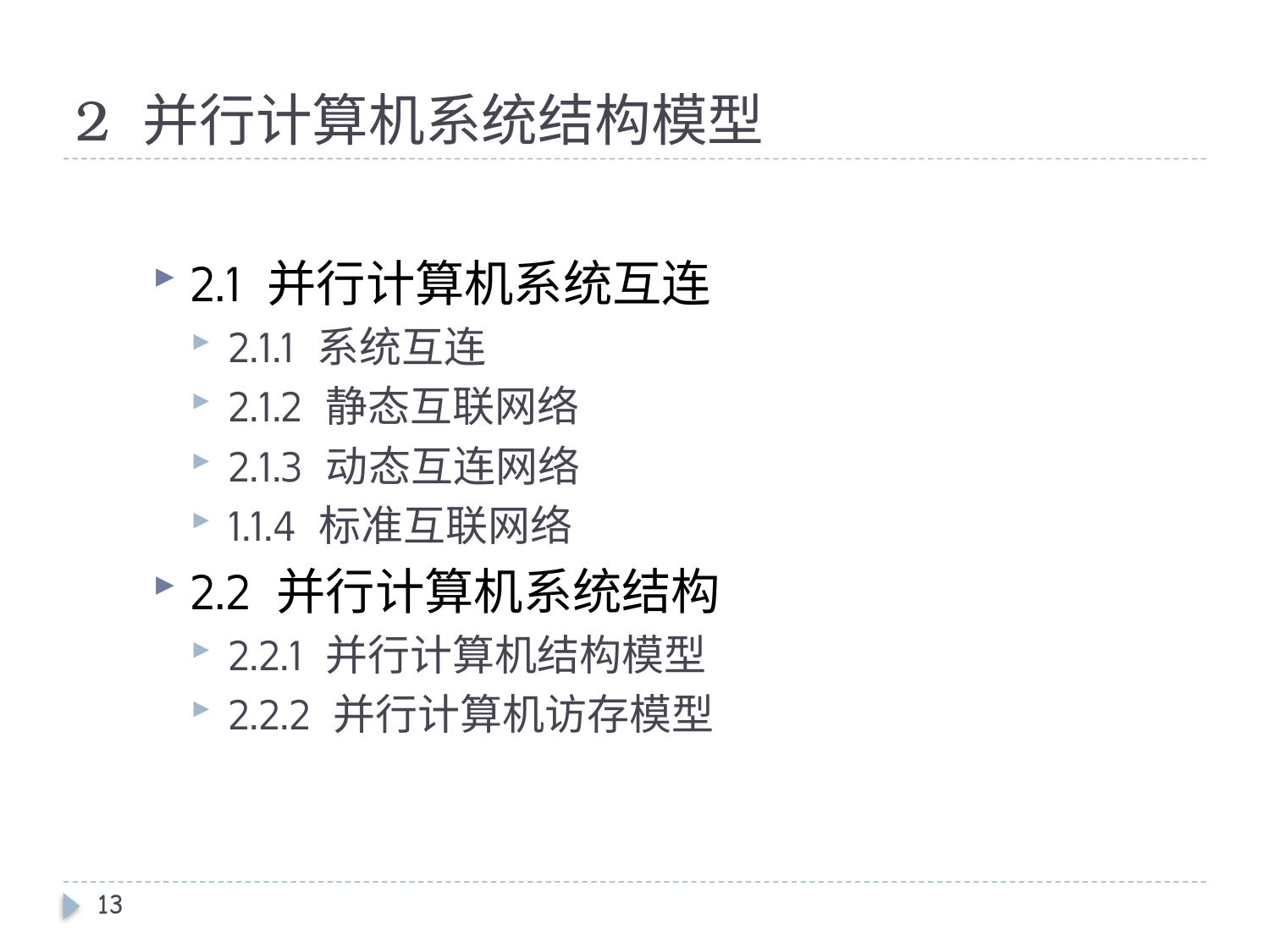

# 2 并行计算机系统结构模型
2.1 并行计算机系统互连
2.1.1 系统互连
2.1.2 静态互联网络
2.1.3 动态互连网络
1.1.4 标准互联网络
2.2 并行计算机系统结构
2.2.1 并行计算机结构模型
2.2.2 并行计算机访存模型
13